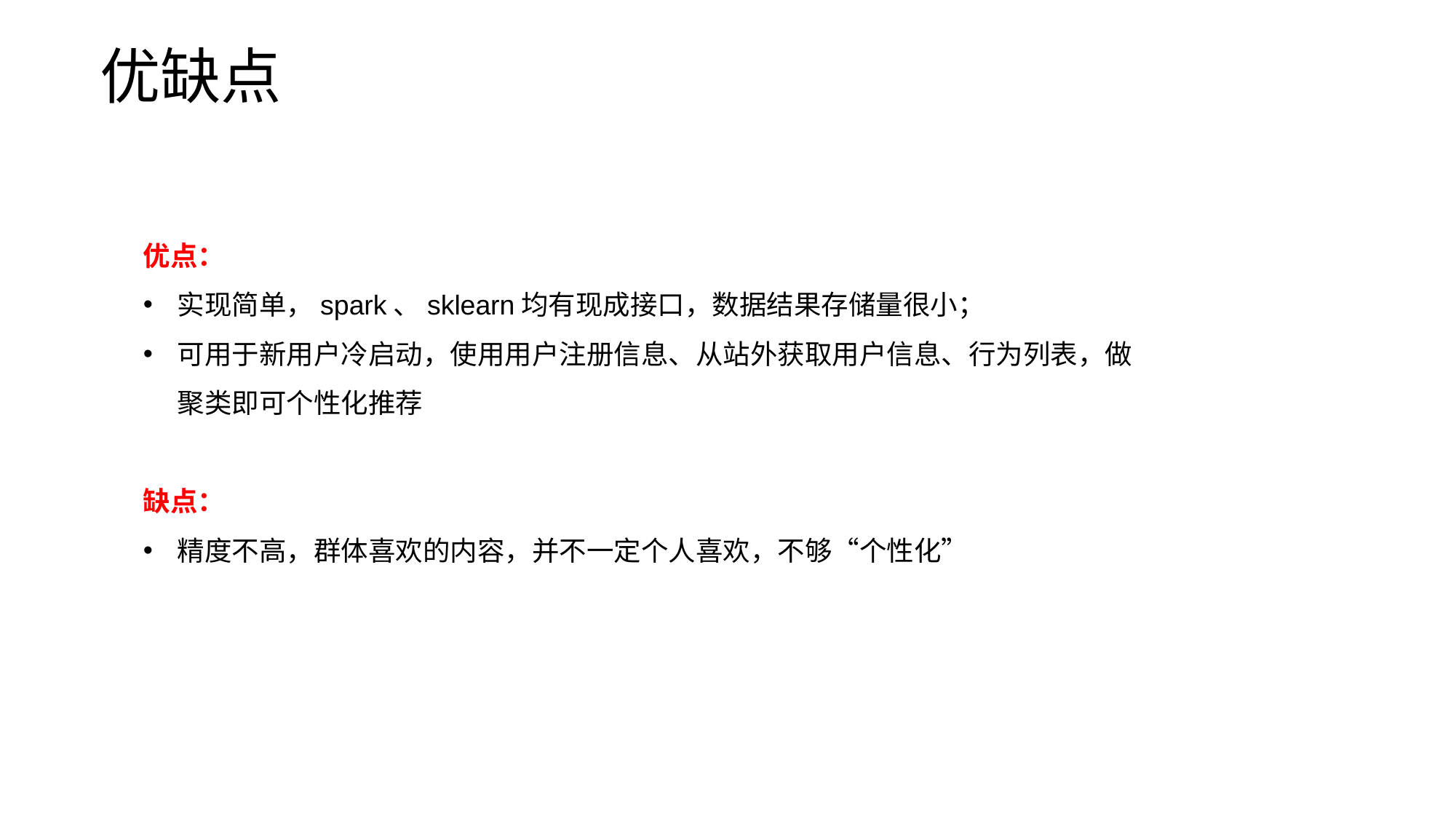

# 优缺点
优点：
实现简单，spark、sklearn均有现成接口，数据结果存储量很小；
可用于新用户冷启动，使用用户注册信息、从站外获取用户信息、行为列表，做聚类即可个性化推荐

缺点：
精度不高，群体喜欢的内容，并不一定个人喜欢，不够“个性化”